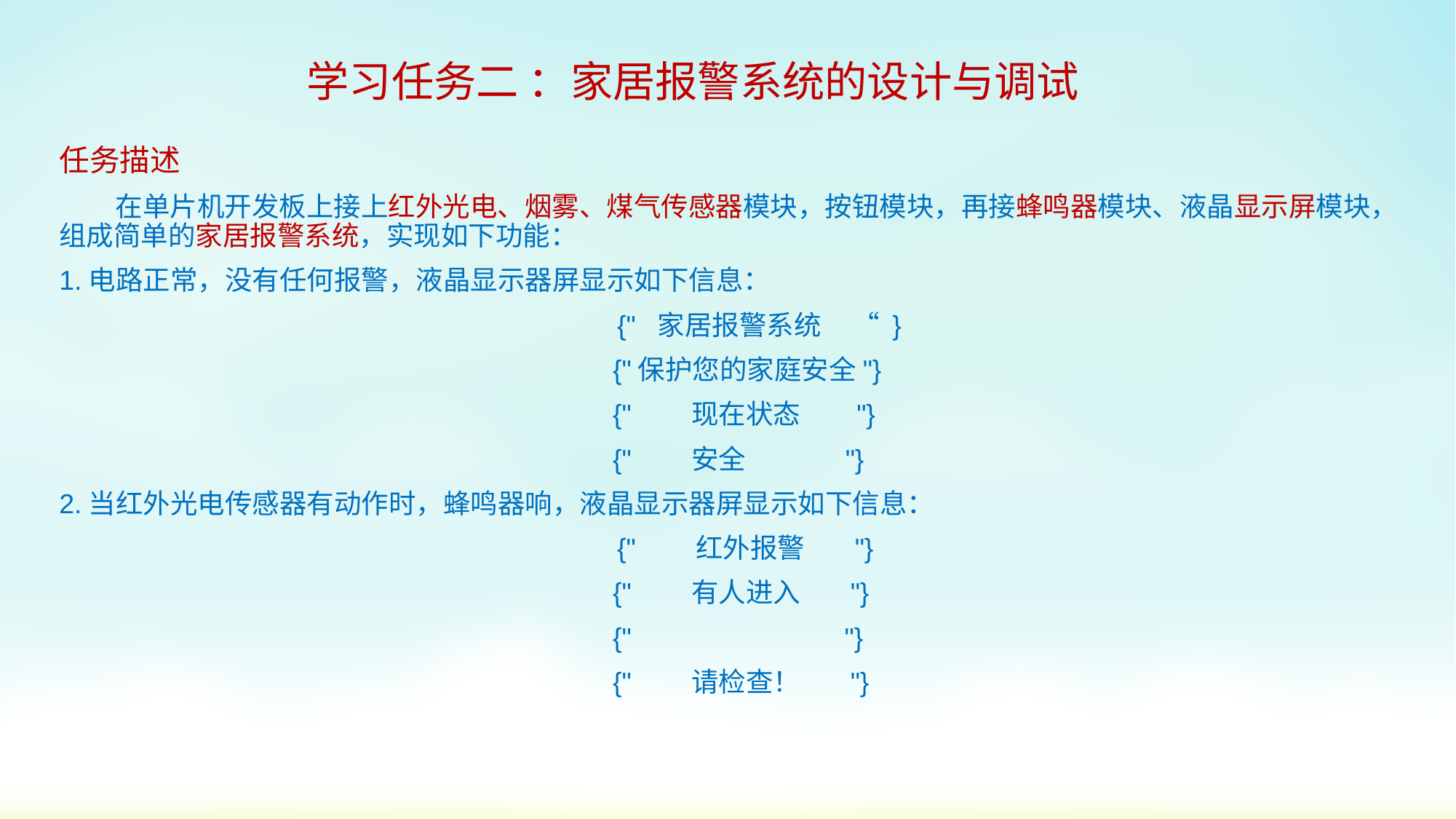

# 学习任务二 ：家居报警系统的设计与调试
任务描述
        在单片机开发板上接上红外光电、烟雾、煤气传感器模块，按钮模块，再接蜂鸣器模块、液晶显示屏模块，组成简单的家居报警系统，实现如下功能：
1.电路正常，没有任何报警，液晶显示器屏显示如下信息：
                                                                         {"  家居报警系统     “ }
					 {"保护您的家庭安全"}
					 {"       现在状态        "}
					 {"       安全               "}
2.当红外光电传感器有动作时，蜂鸣器响，液晶显示器屏显示如下信息：
                                                                         {"       红外报警       "}
					 {"       有人进入       "}
					 {"                            "}
					 {"       请检查！       "}